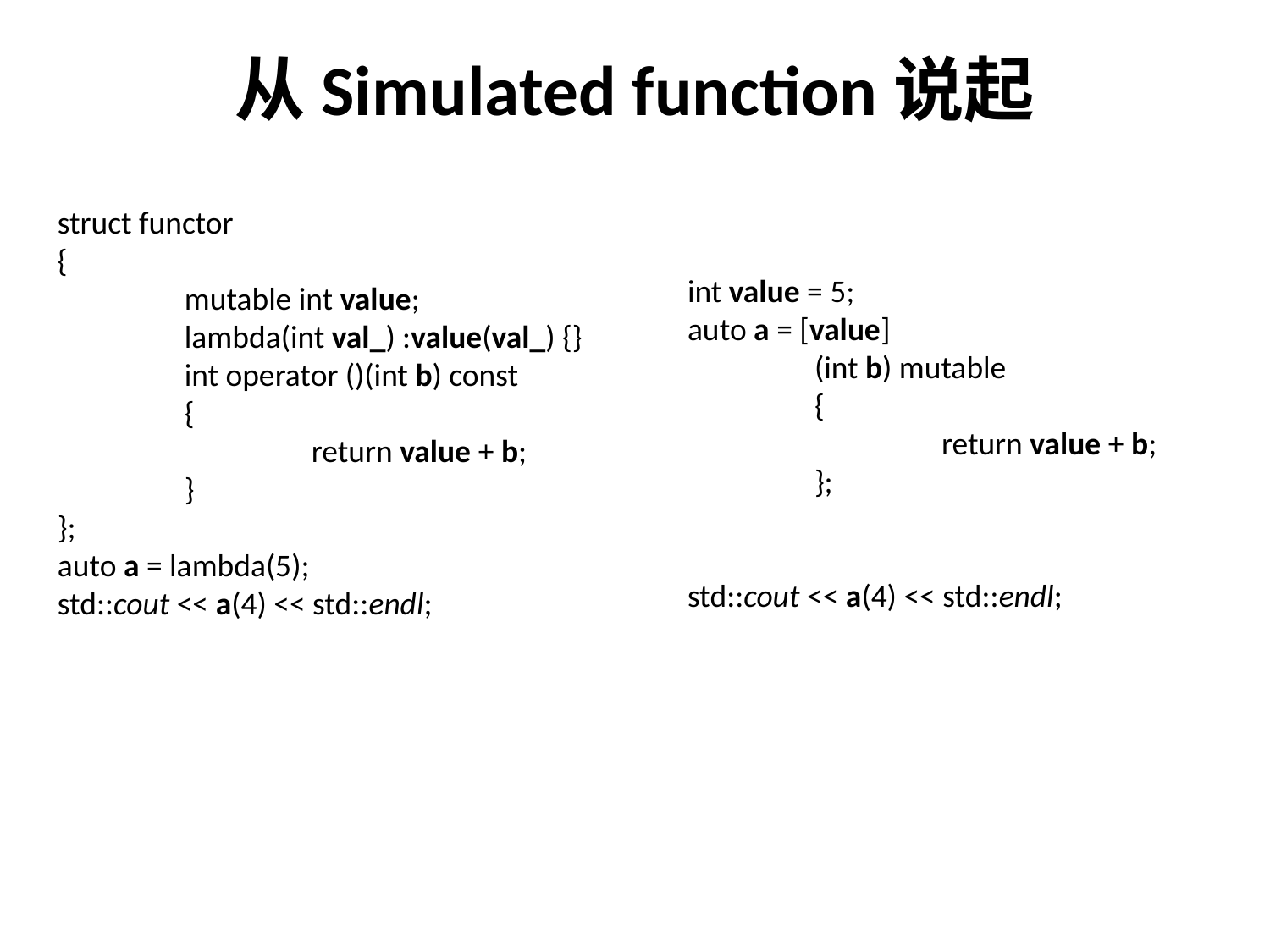

# 从Simulated function说起

int value = 5;
auto a = [value]
	(int b) mutable
	{
		return value + b;
	};

std::cout << a(4) << std::endl;
struct functor
{
	mutable int value;
	lambda(int val_) :value(val_) {}
	int operator ()(int b) const
	{
		return value + b;
	}
};
auto a = lambda(5);
std::cout << a(4) << std::endl;